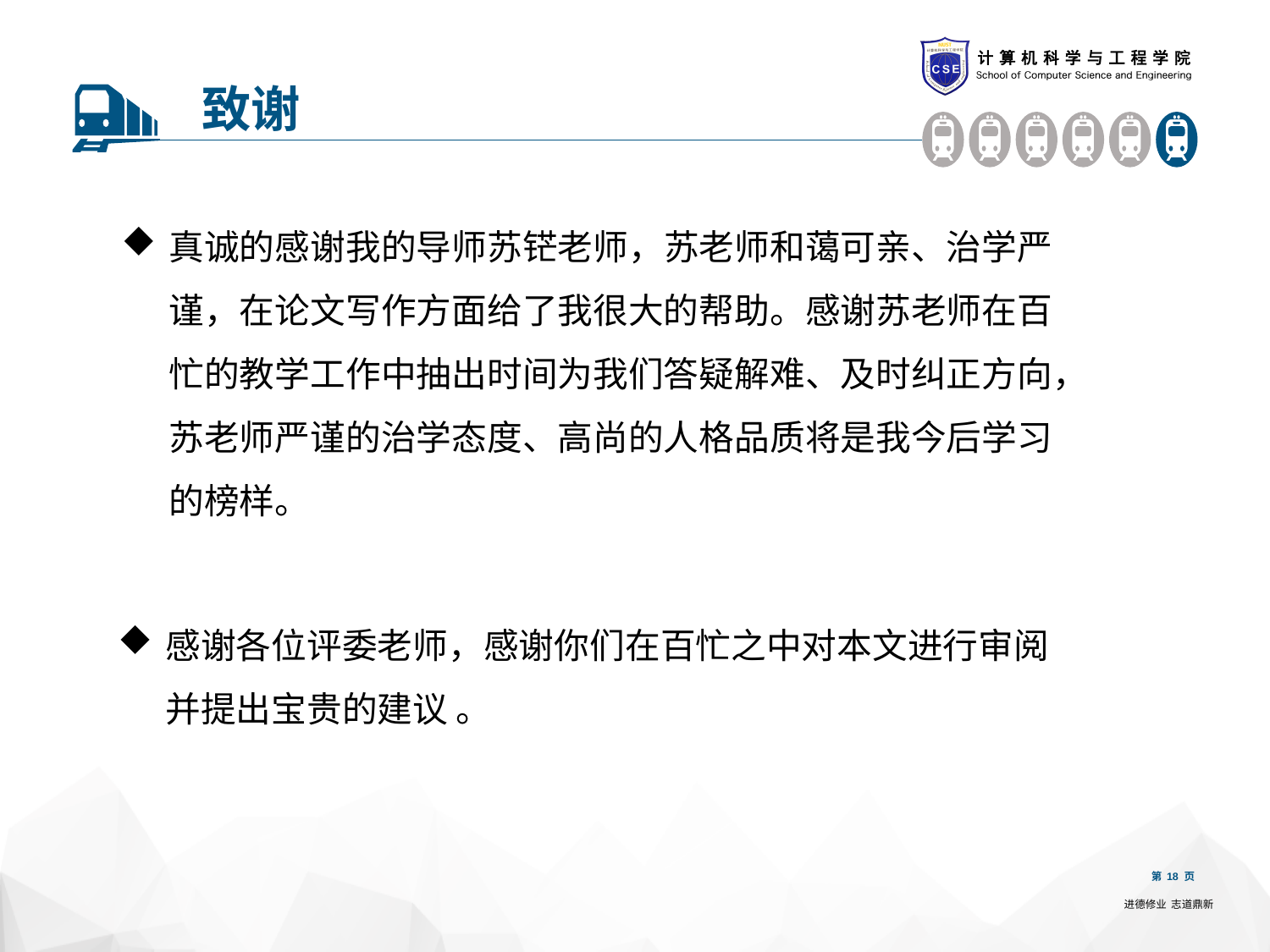

致谢
真诚的感谢我的导师苏铓老师，苏老师和蔼可亲、治学严谨，在论文写作方面给了我很大的帮助。感谢苏老师在百忙的教学工作中抽出时间为我们答疑解难、及时纠正方向，苏老师严谨的治学态度、高尚的人格品质将是我今后学习的榜样。

感谢各位评委老师，感谢你们在百忙之中对本文进行审阅并提出宝贵的建议 。

第 18 页
进德修业  志道鼎新